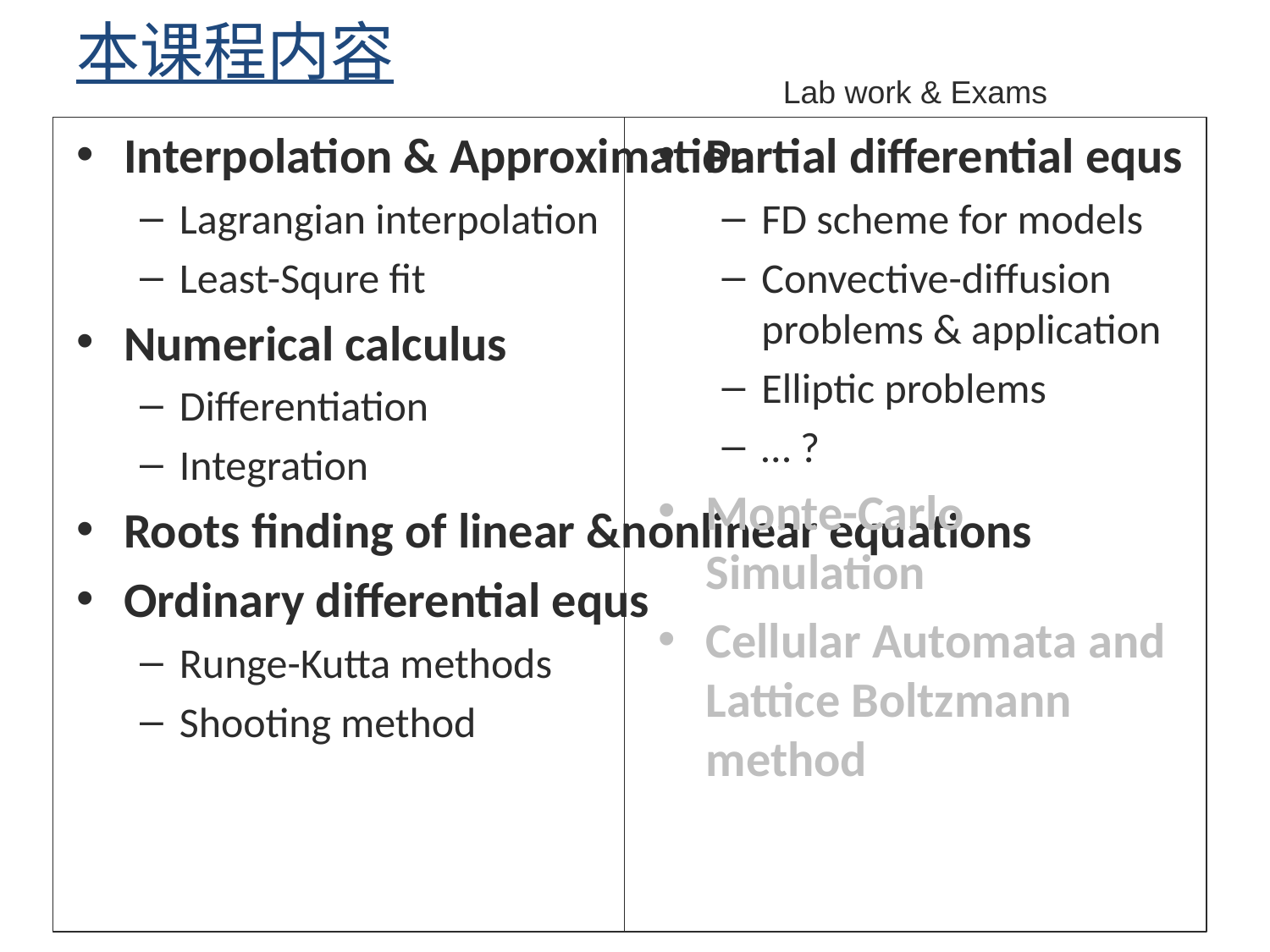

# 本课程内容
Lab work & Exams

Interpolation & Approximation
Lagrangian interpolation
Least-Squre fit
Numerical calculus
Differentiation
Integration
Roots finding of linear &nonlinear equations
Ordinary differential equs
Runge-Kutta methods
Shooting method

Partial differential equs
FD scheme for models
Convective-diffusion problems & application
Elliptic problems
… ?
Monte-Carlo Simulation
Cellular Automata and Lattice Boltzmann method